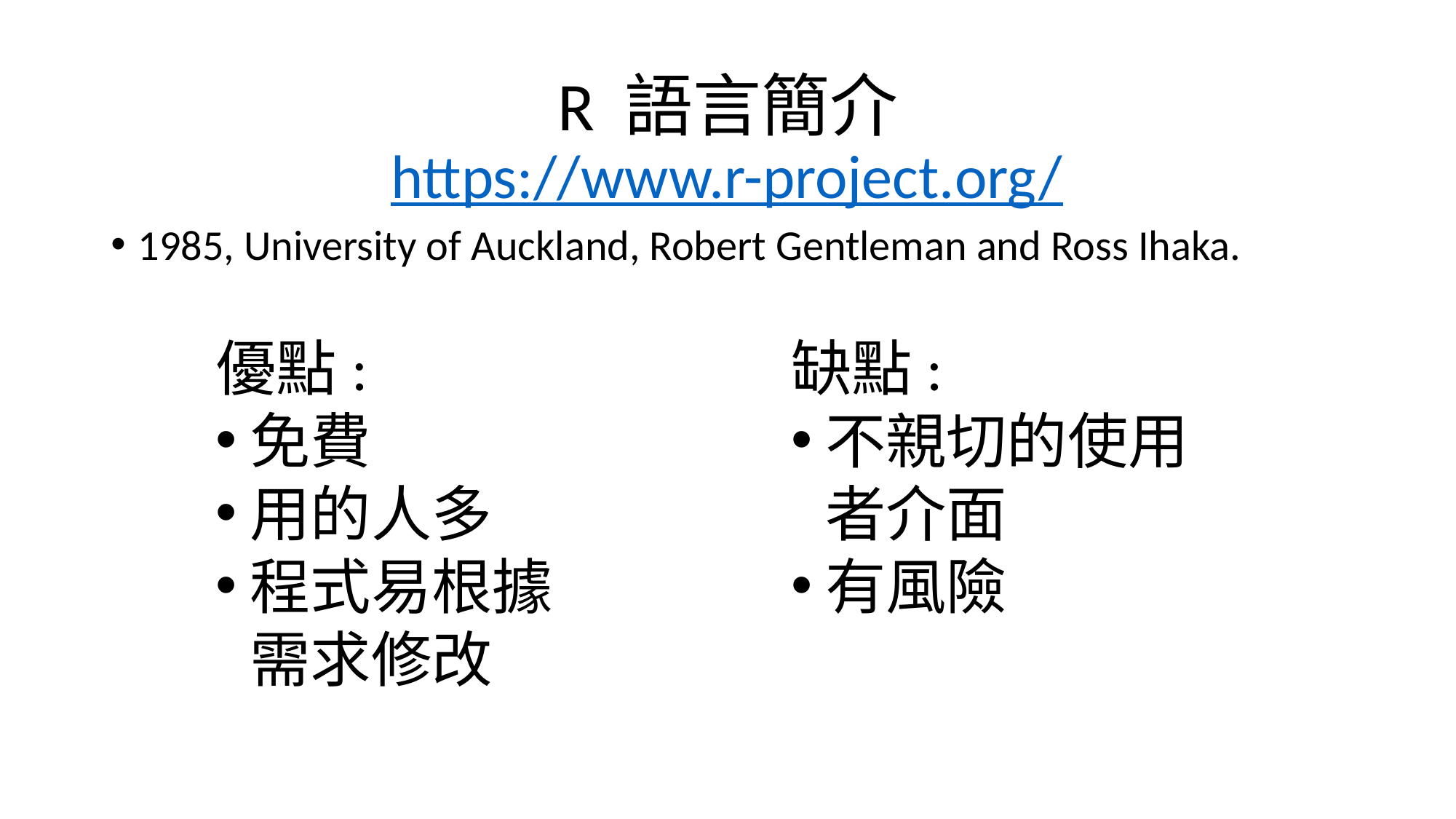

# R 語言簡介 https://www.r-project.org/
1985, University of Auckland, Robert Gentleman and Ross Ihaka.

優點:
免費
用的人多
程式易根據需求修改

缺點:
不親切的使用者介面
有風險